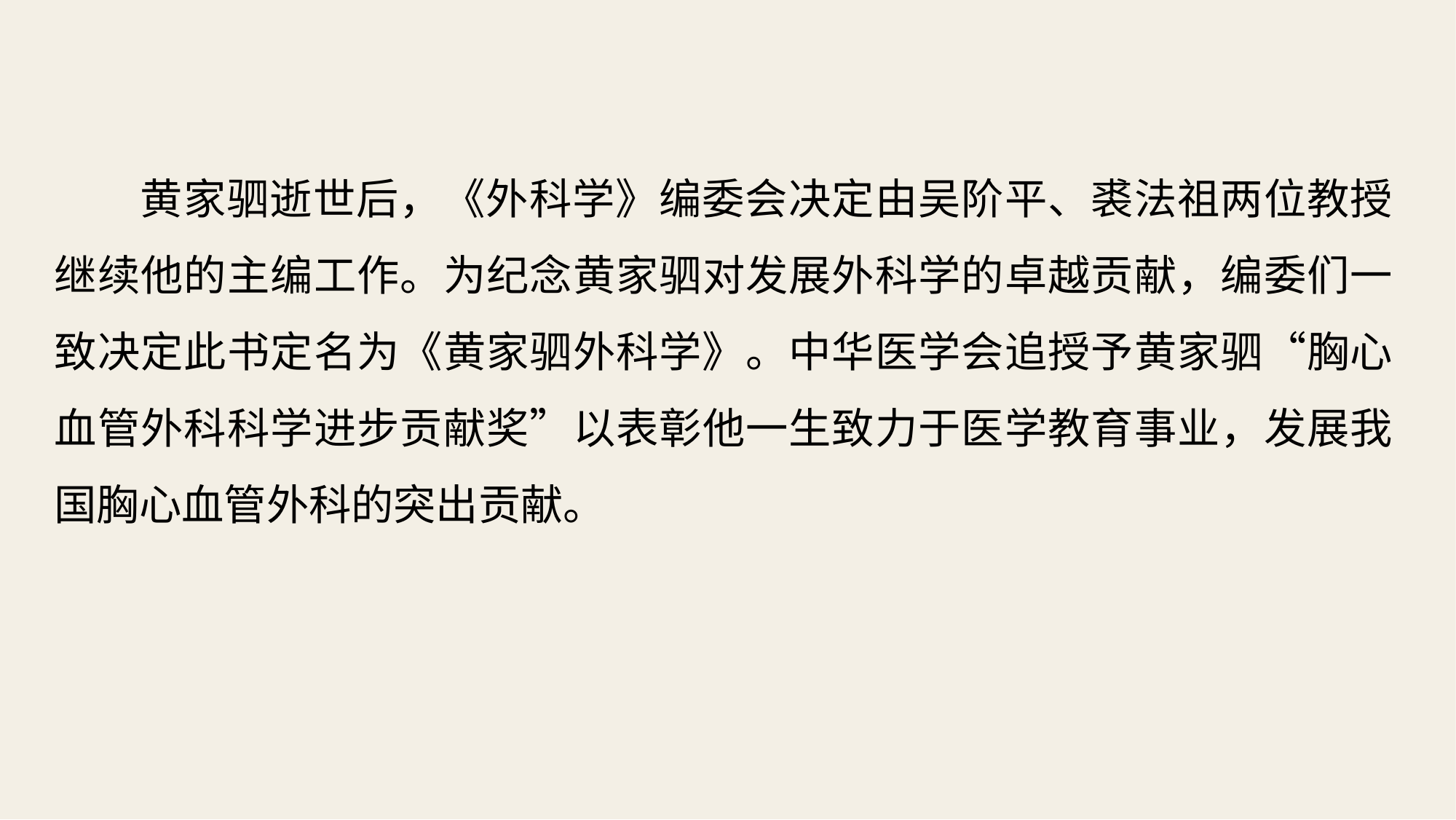

黄家驷逝世后，《外科学》编委会决定由吴阶平、裘法祖两位教授继续他的主编工作。为纪念黄家驷对发展外科学的卓越贡献，编委们一致决定此书定名为《黄家驷外科学》。中华医学会追授予黄家驷“胸心血管外科科学进步贡献奖”以表彰他一生致力于医学教育事业，发展我国胸心血管外科的突出贡献。